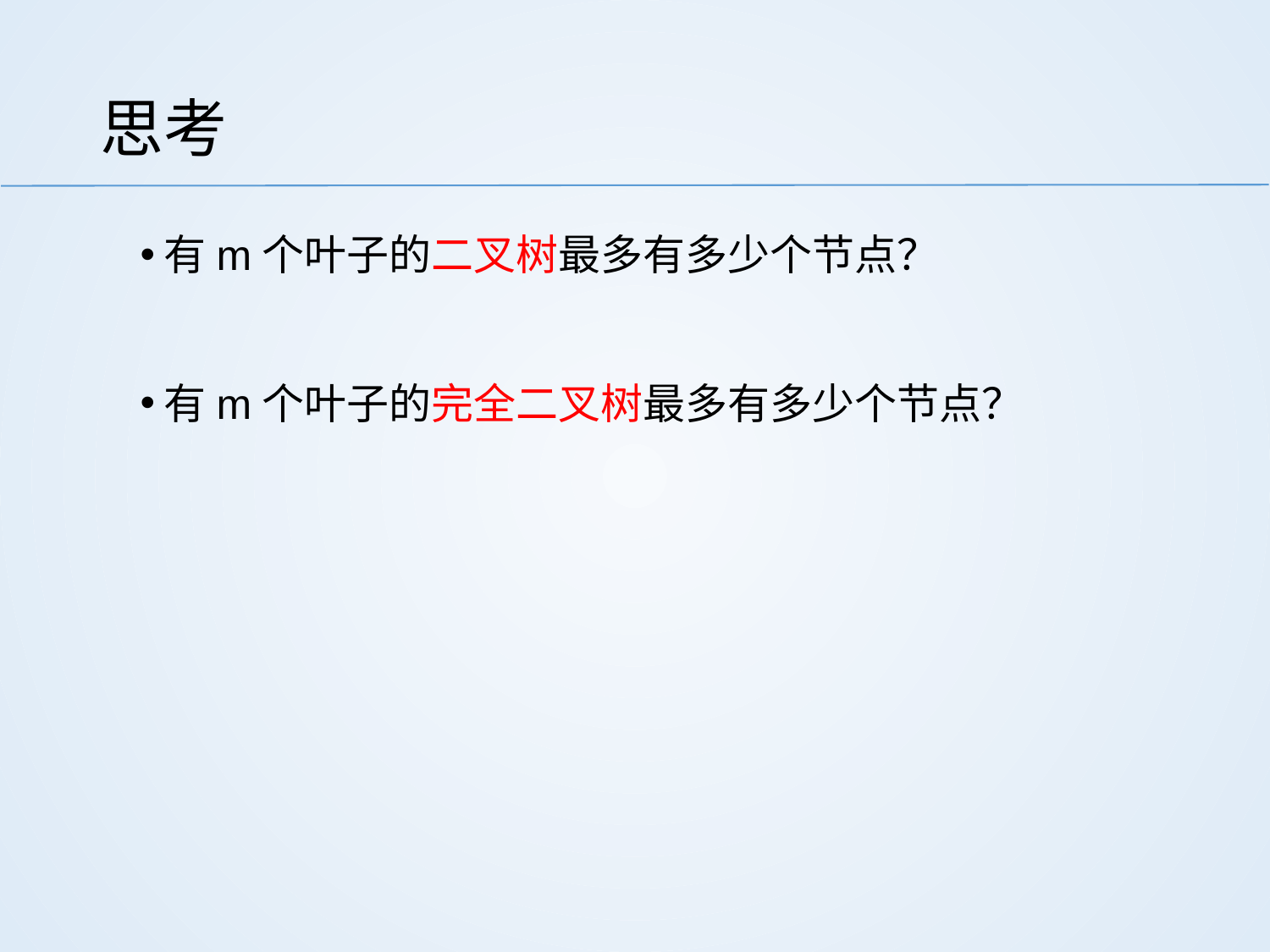

# 思考
有m个叶子的二叉树最多有多少个节点？

有m个叶子的完全二叉树最多有多少个节点？
28